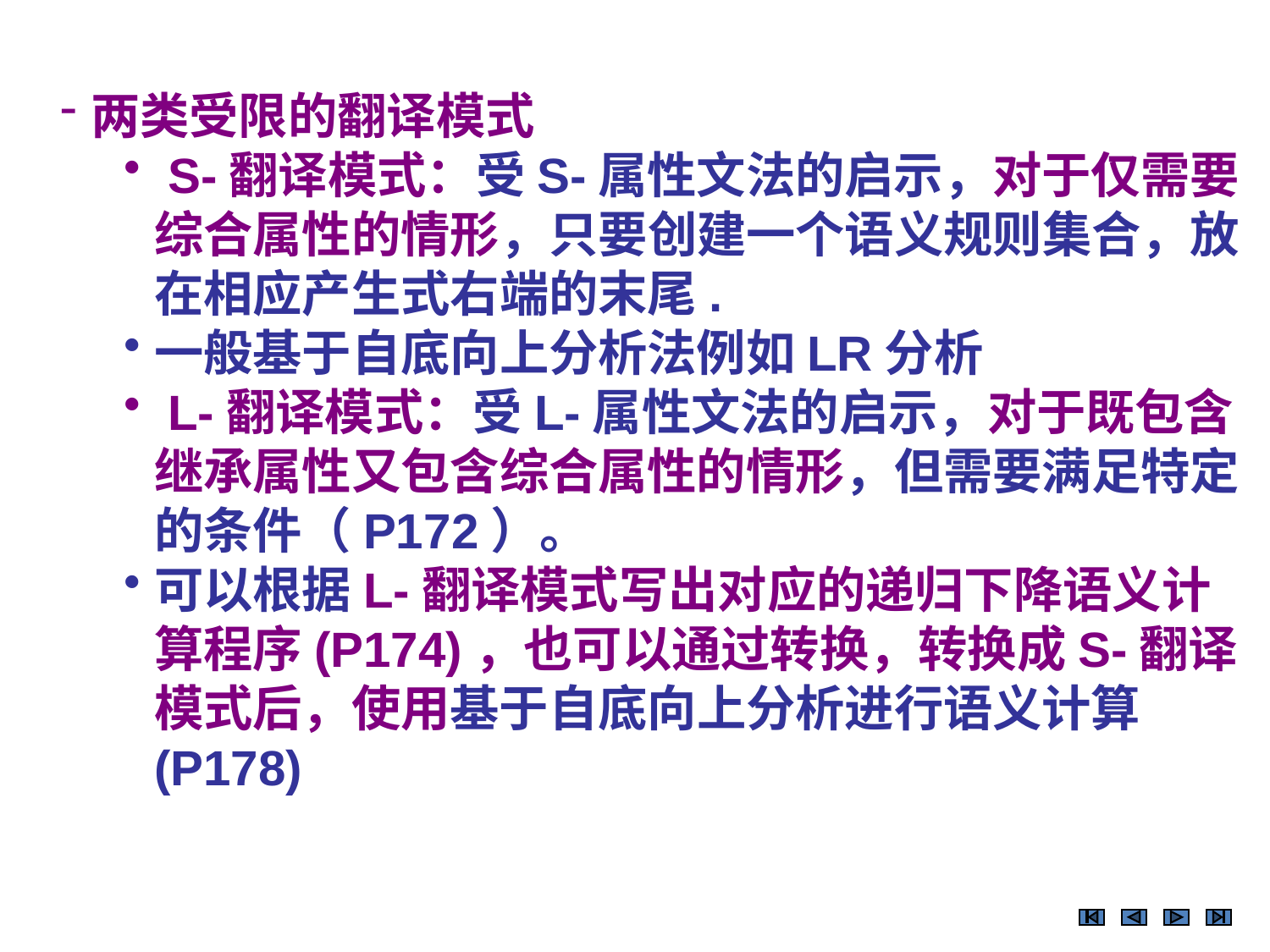

两类受限的翻译模式
 S-翻译模式：受S-属性文法的启示，对于仅需要综合属性的情形，只要创建一个语义规则集合，放在相应产生式右端的末尾.
一般基于自底向上分析法例如LR分析
 L-翻译模式：受L-属性文法的启示，对于既包含继承属性又包含综合属性的情形，但需要满足特定的条件（P172）。
可以根据L-翻译模式写出对应的递归下降语义计算程序(P174)，也可以通过转换，转换成S-翻译模式后，使用基于自底向上分析进行语义计算(P178)